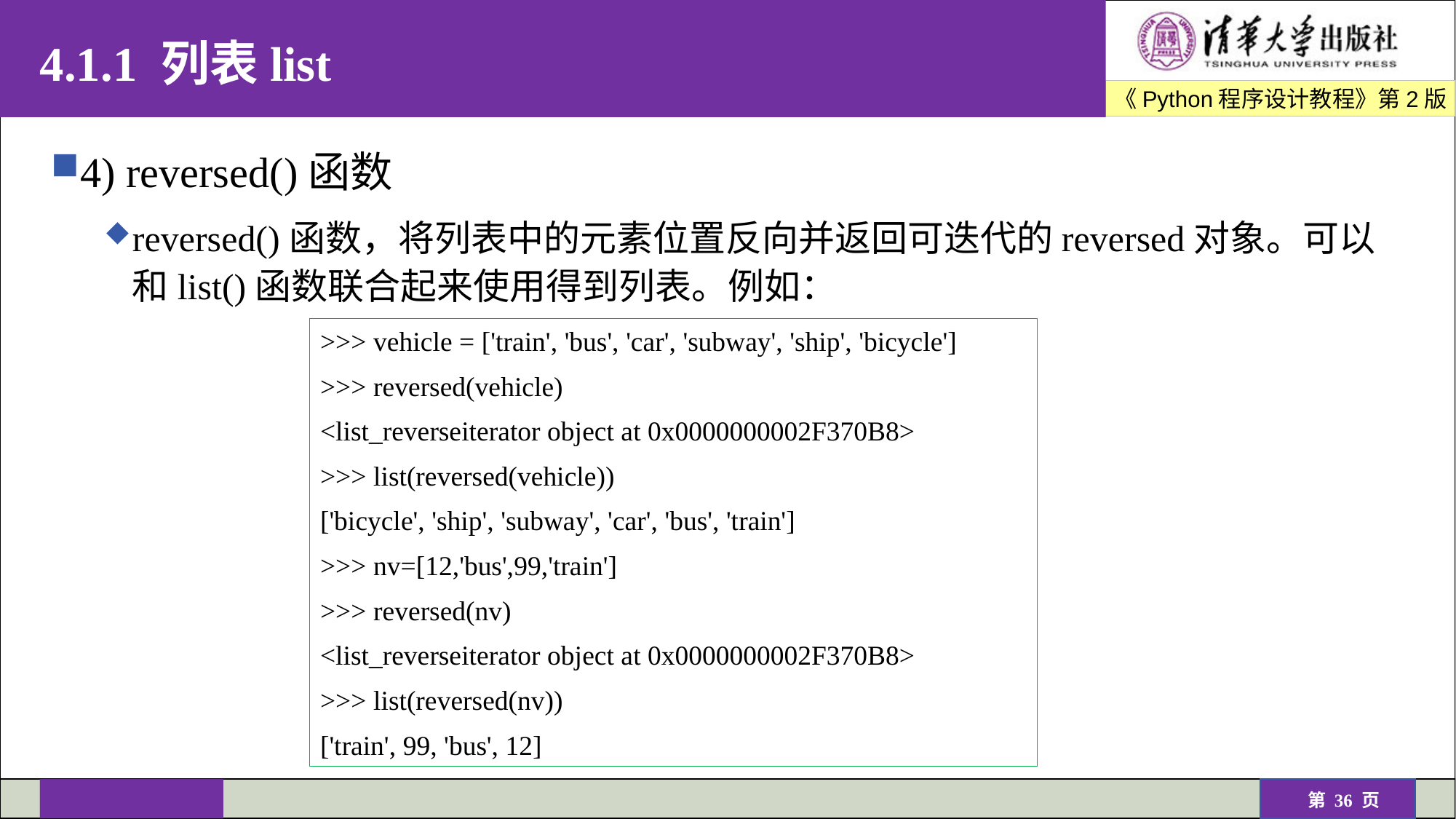

# 4.1.1 列表list
4) reversed()函数
reversed()函数，将列表中的元素位置反向并返回可迭代的reversed对象。可以和list()函数联合起来使用得到列表。例如：
>>> vehicle = ['train', 'bus', 'car', 'subway', 'ship', 'bicycle']
>>> reversed(vehicle)
<list_reverseiterator object at 0x0000000002F370B8>
>>> list(reversed(vehicle))
['bicycle', 'ship', 'subway', 'car', 'bus', 'train']
>>> nv=[12,'bus',99,'train']
>>> reversed(nv)
<list_reverseiterator object at 0x0000000002F370B8>
>>> list(reversed(nv))
['train', 99, 'bus', 12]